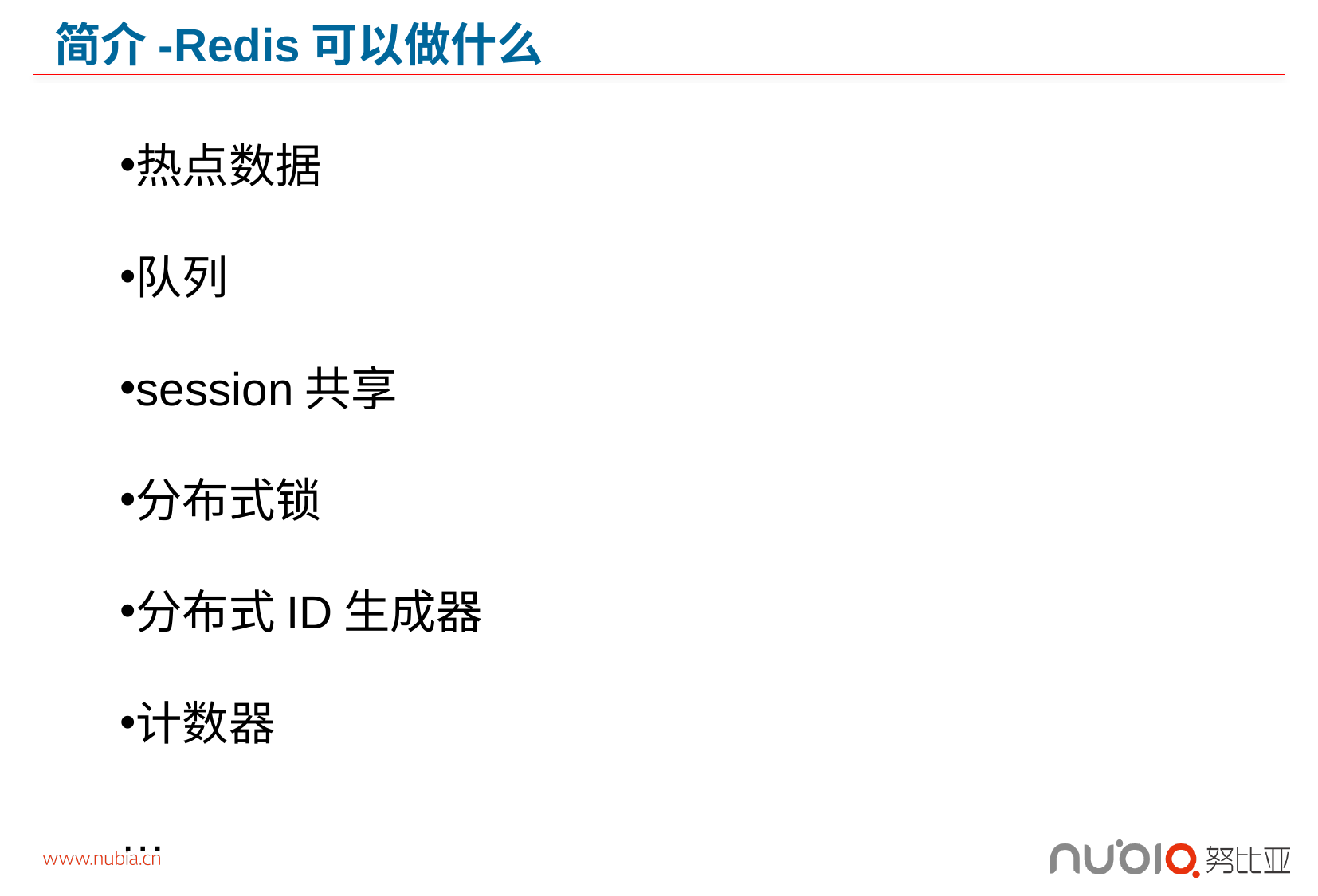

# 简介-Redis可以做什么
热点数据

队列

session共享

分布式锁

分布式ID生成器

计数器

…